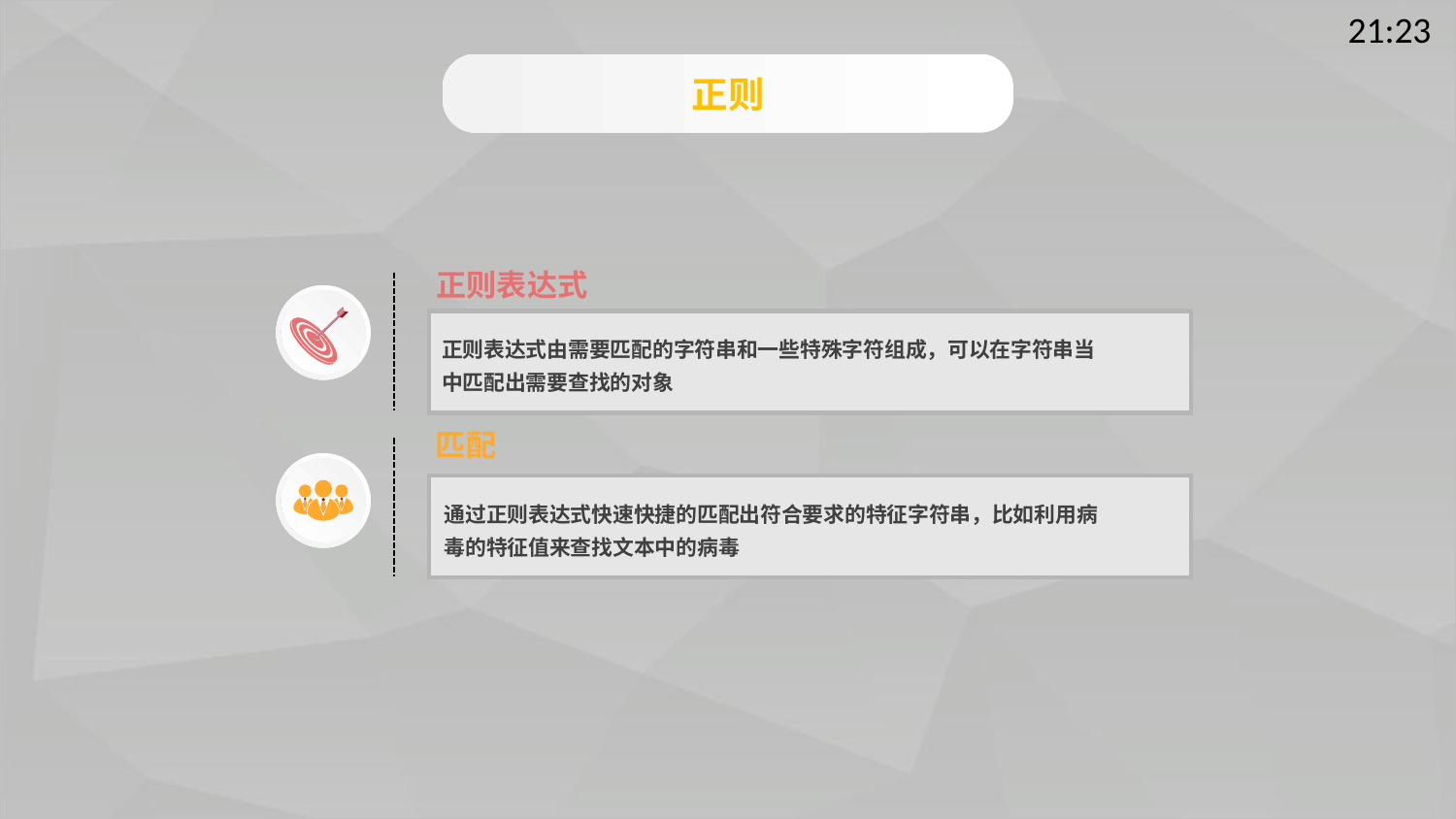

正则
正则表达式

正则表达式由需要匹配的字符串和一些特殊字符组成，可以在字符串当中匹配出需要查找的对象
匹配

通过正则表达式快速快捷的匹配出符合要求的特征字符串，比如利用病毒的特征值来查找文本中的病毒